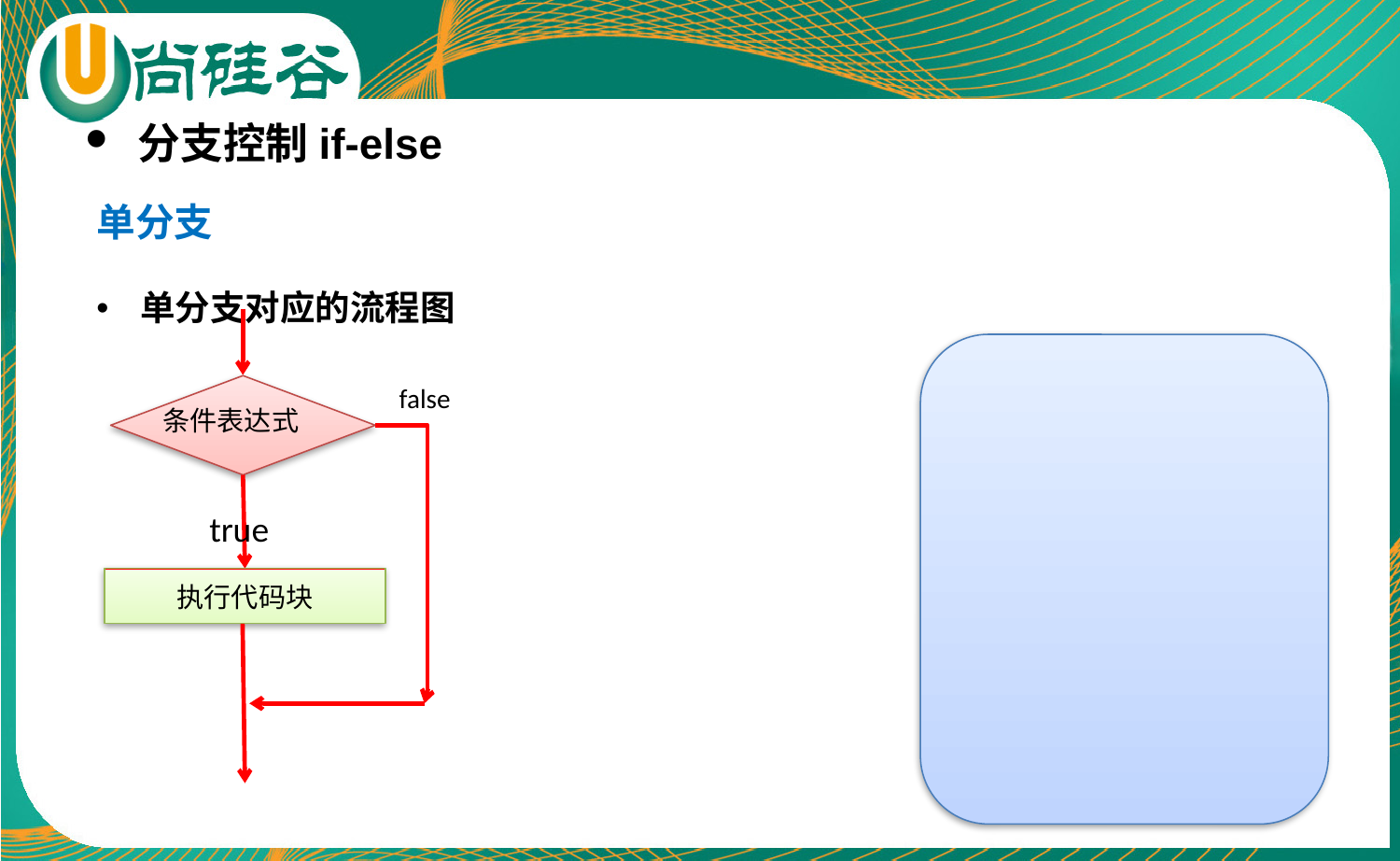

分支控制if-else

单分支

单分支对应的流程图

false

条件表达式
true
执行代码块